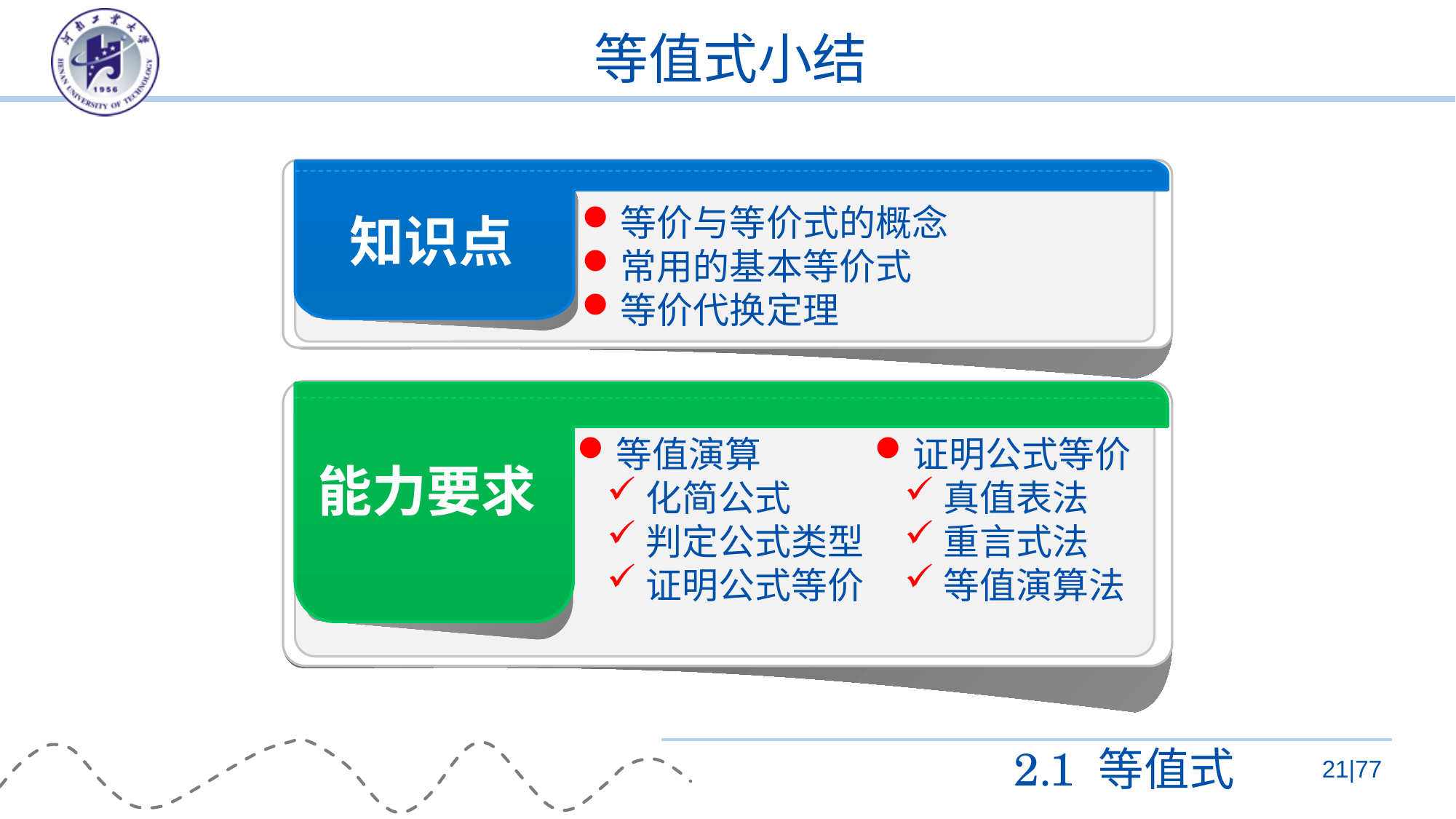

# 等值式小结

等价与等价式的概念
常用的基本等价式
等价代换定理
知识点

等值演算
化简公式
判定公式类型
证明公式等价
证明公式等价
真值表法
重言式法
等值演算法
能力要求
2.1 等值式
21|77